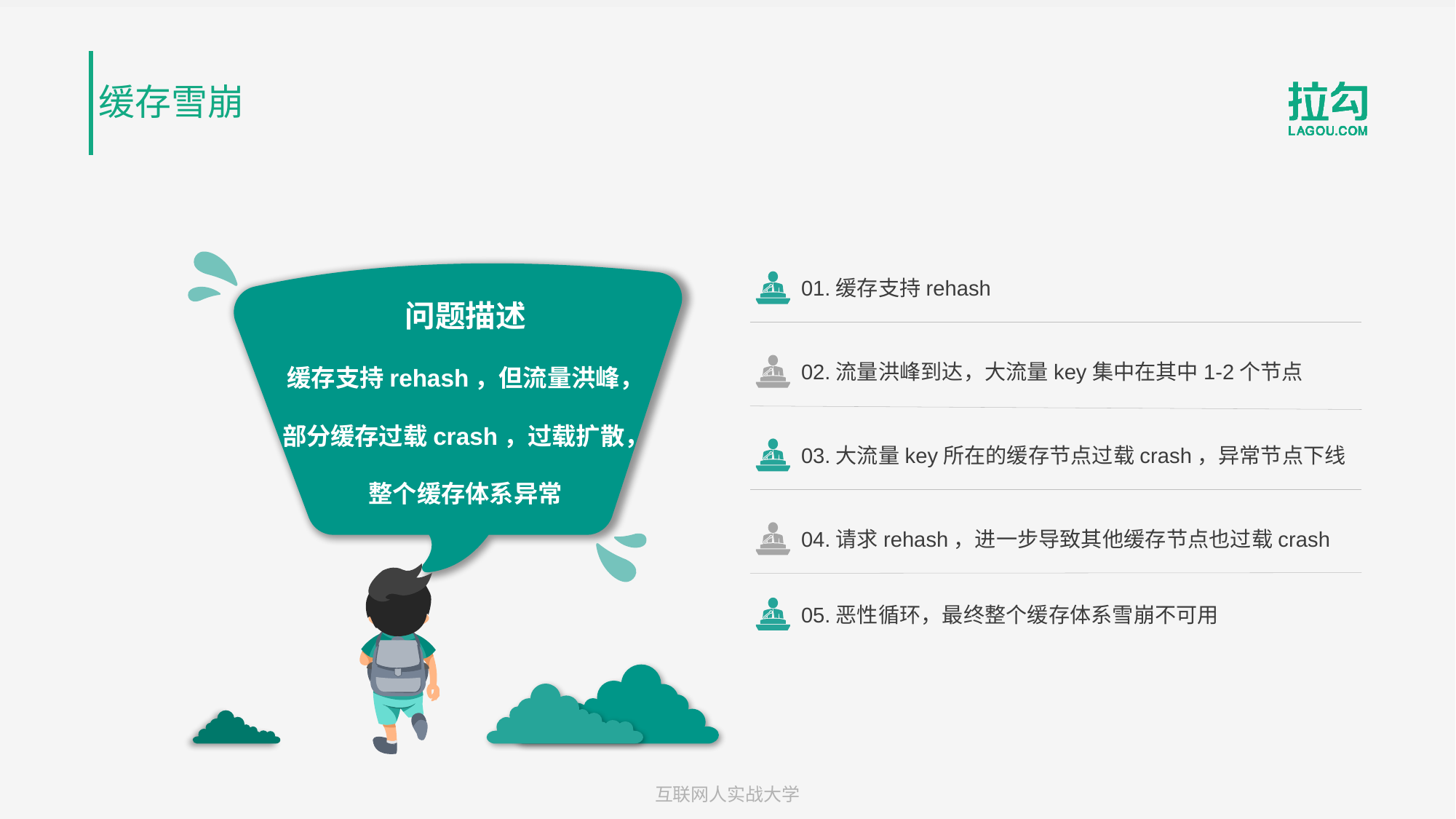

缓存雪崩

问题描述
缓存支持rehash，但流量洪峰，
部分缓存过载crash，过载扩散，整个缓存体系异常
01.缓存支持rehash

02.流量洪峰到达，大流量key集中在其中1-2个节点

03.大流量key所在的缓存节点过载crash，异常节点下线

04.请求rehash，进一步导致其他缓存节点也过载crash

05.恶性循环，最终整个缓存体系雪崩不可用